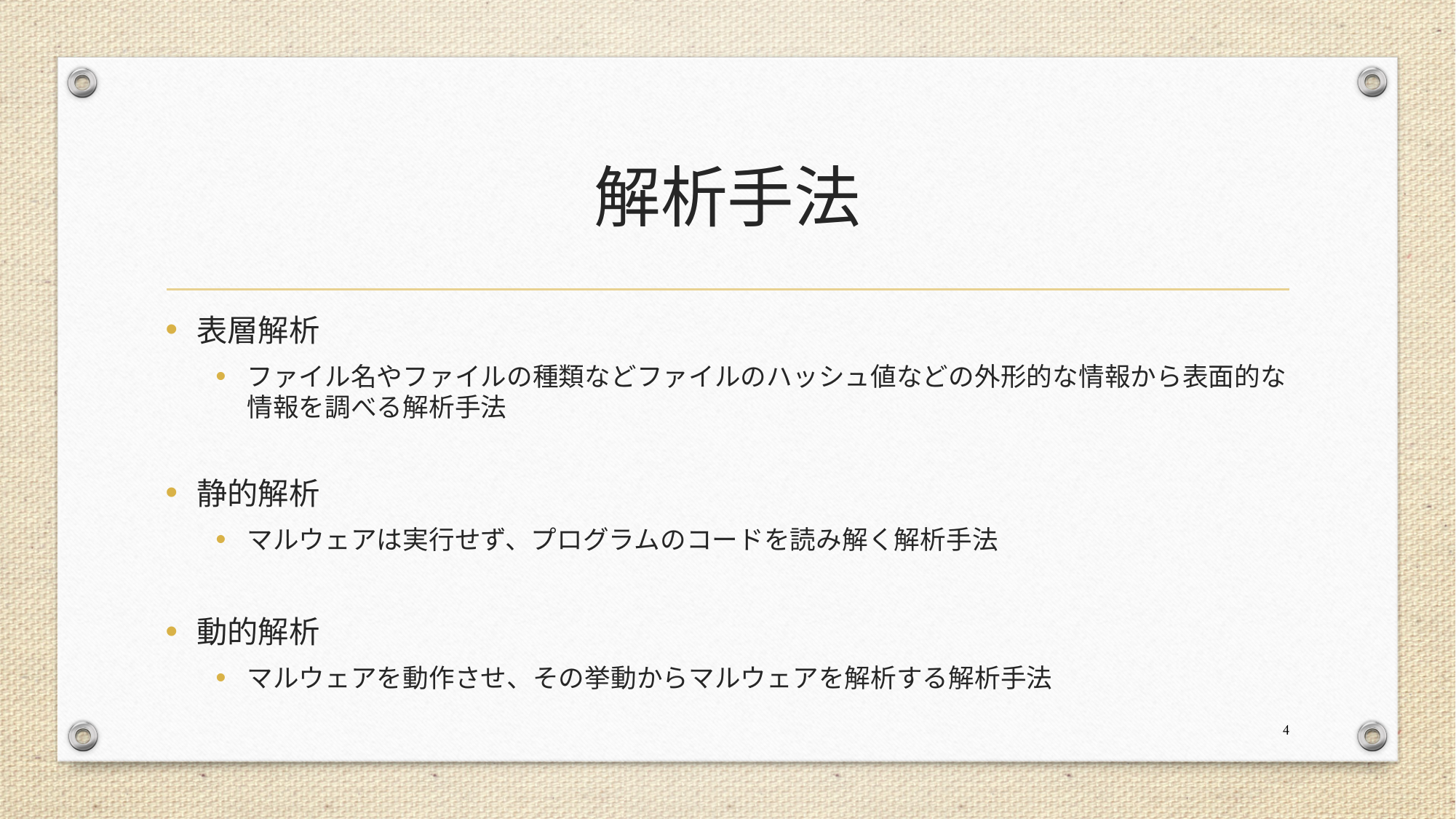

# 解析手法
表層解析
ファイル名やファイルの種類などファイルのハッシュ値などの外形的な情報から表面的な情報を調べる解析手法

静的解析
マルウェアは実行せず、プログラムのコードを読み解く解析手法

動的解析
マルウェアを動作させ、その挙動からマルウェアを解析する解析手法

4